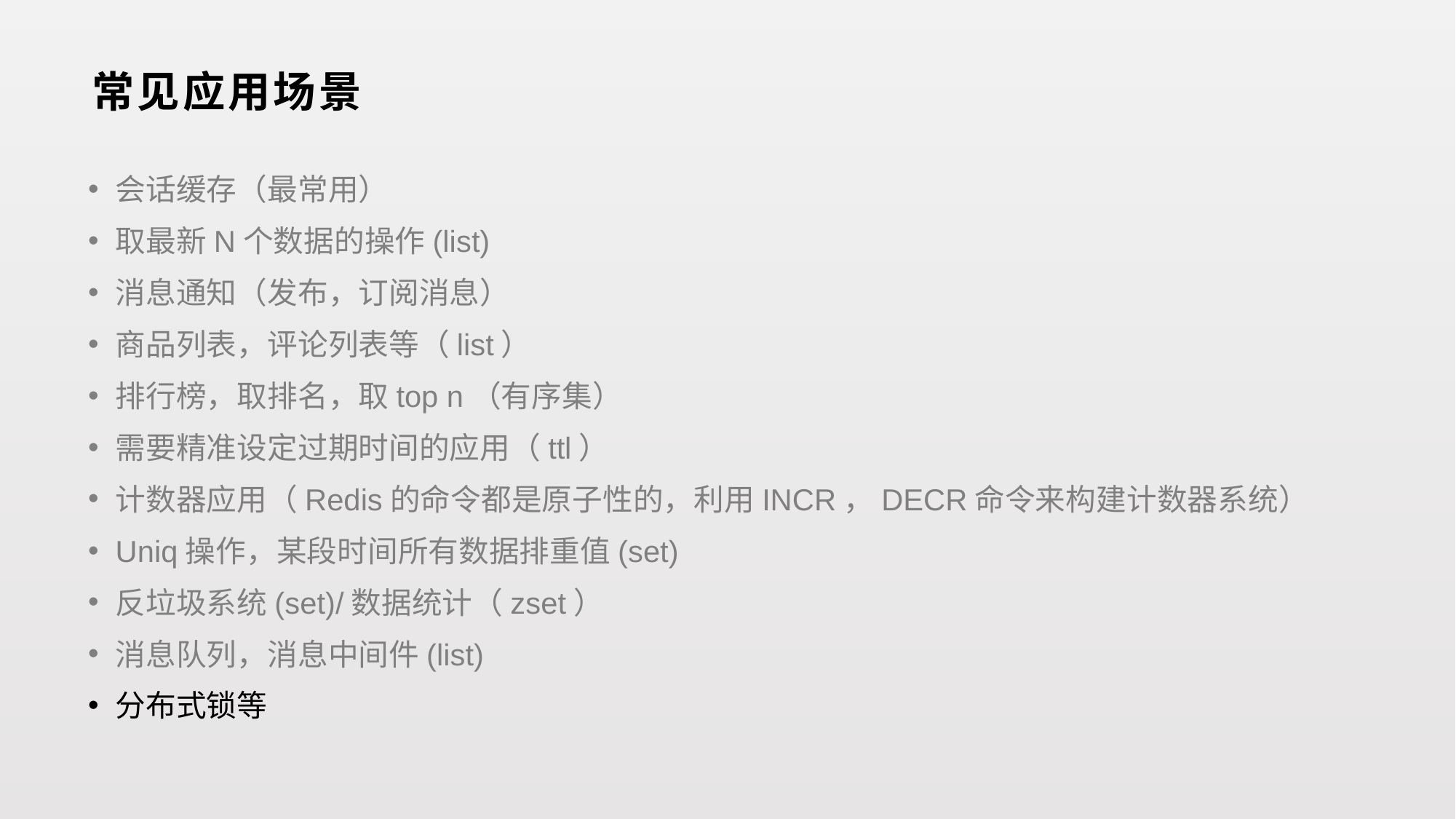

常见应用场景
会话缓存（最常用）
取最新N个数据的操作(list)
消息通知（发布，订阅消息）
商品列表，评论列表等（list）
排行榜，取排名，取top n（有序集）
需要精准设定过期时间的应用（ttl）
计数器应用（Redis的命令都是原子性的，利用INCR，DECR命令来构建计数器系统）
Uniq操作，某段时间所有数据排重值(set)
反垃圾系统(set)/数据统计（zset）
消息队列，消息中间件(list)
分布式锁等